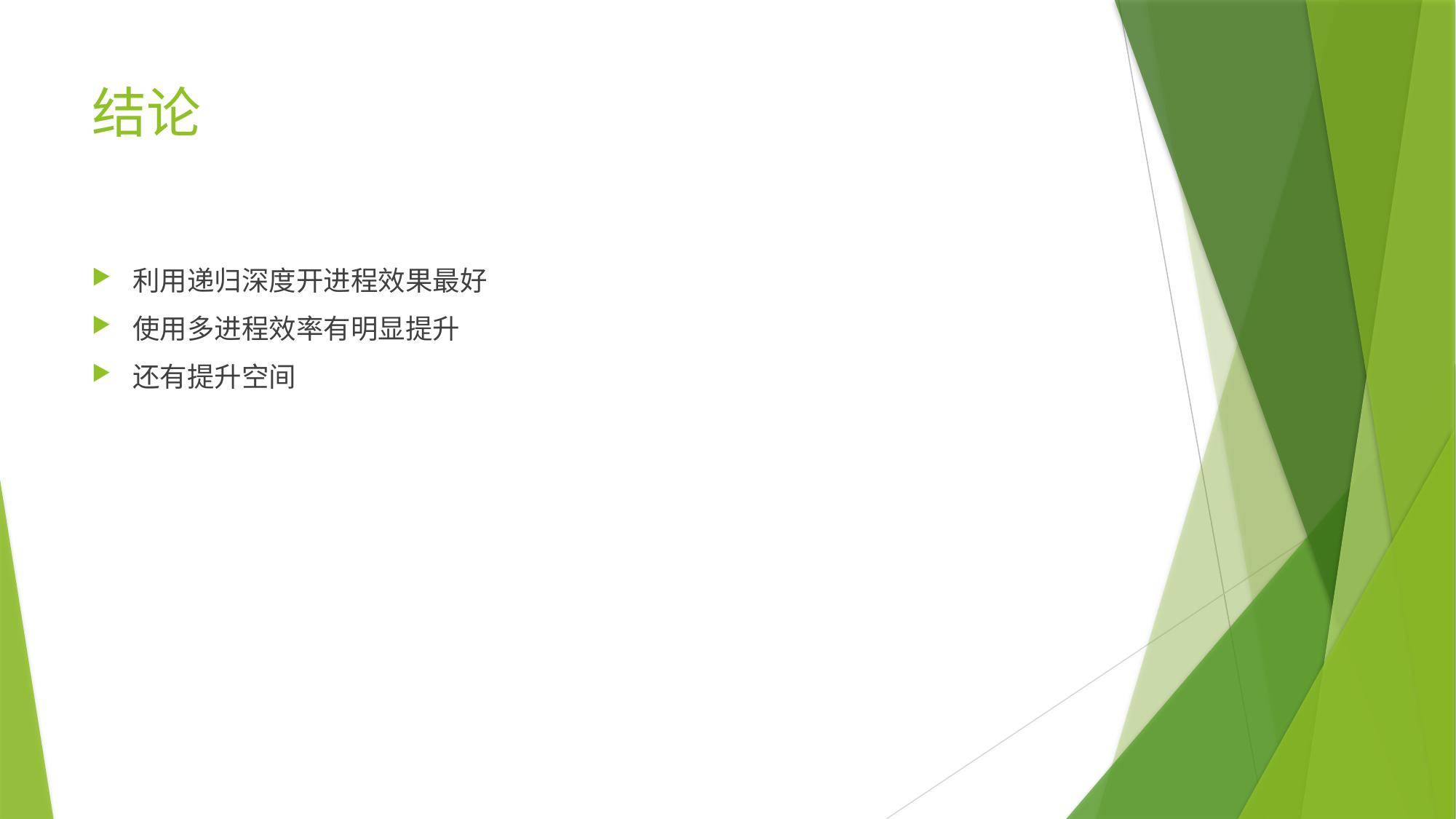

# 结论
利用递归深度开进程效果最好
使用多进程效率有明显提升
还有提升空间